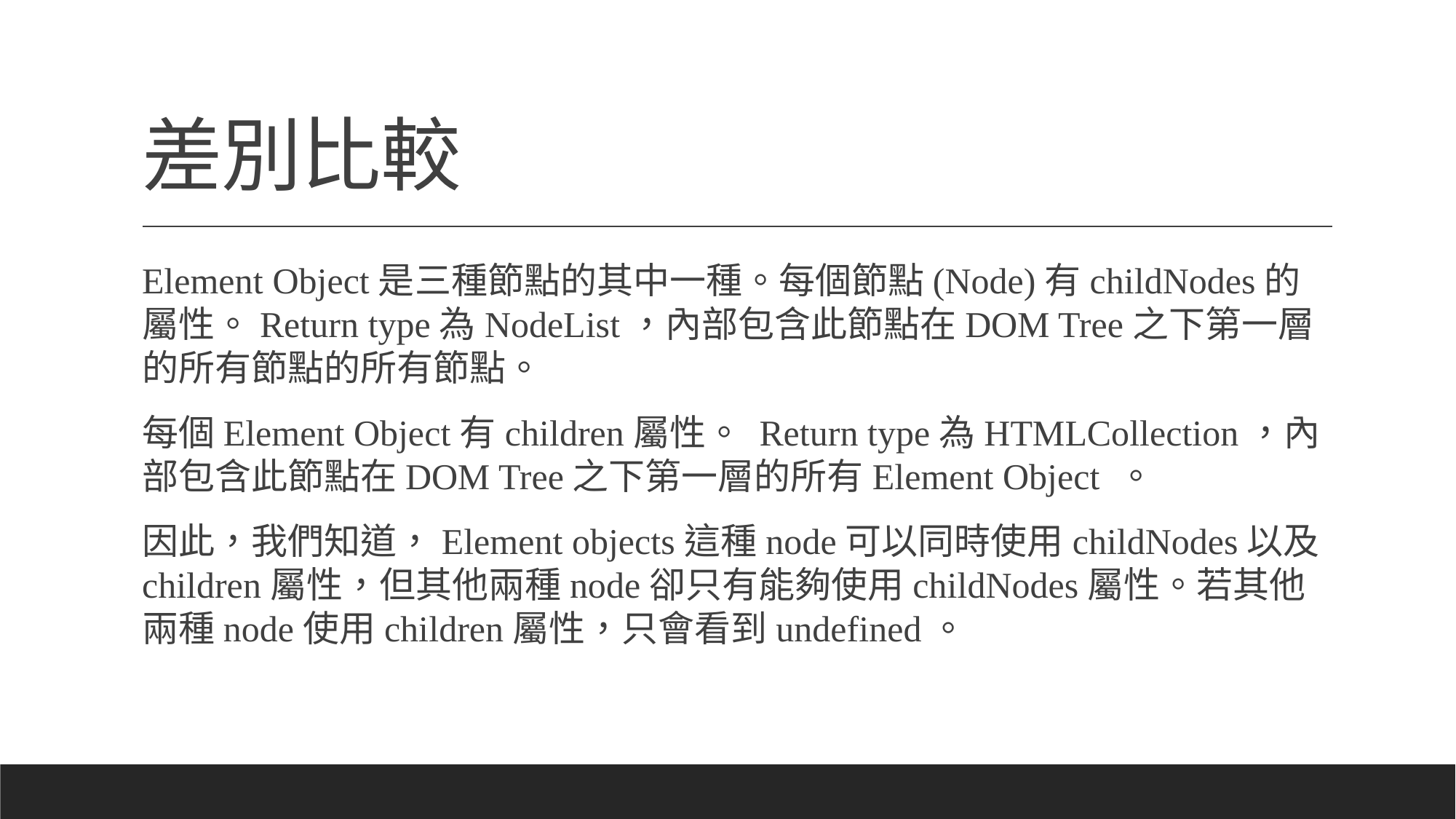

# 差別比較
Element Object是三種節點的其中一種。每個節點(Node)有childNodes的屬性。Return type為NodeList，內部包含此節點在DOM Tree之下第一層的所有節點的所有節點。
每個Element Object有children屬性。 Return type為HTMLCollection，內部包含此節點在DOM Tree之下第一層的所有Element Object 。
因此，我們知道，Element objects這種node可以同時使用childNodes以及children屬性，但其他兩種node卻只有能夠使用childNodes屬性。若其他兩種node使用children屬性，只會看到undefined。